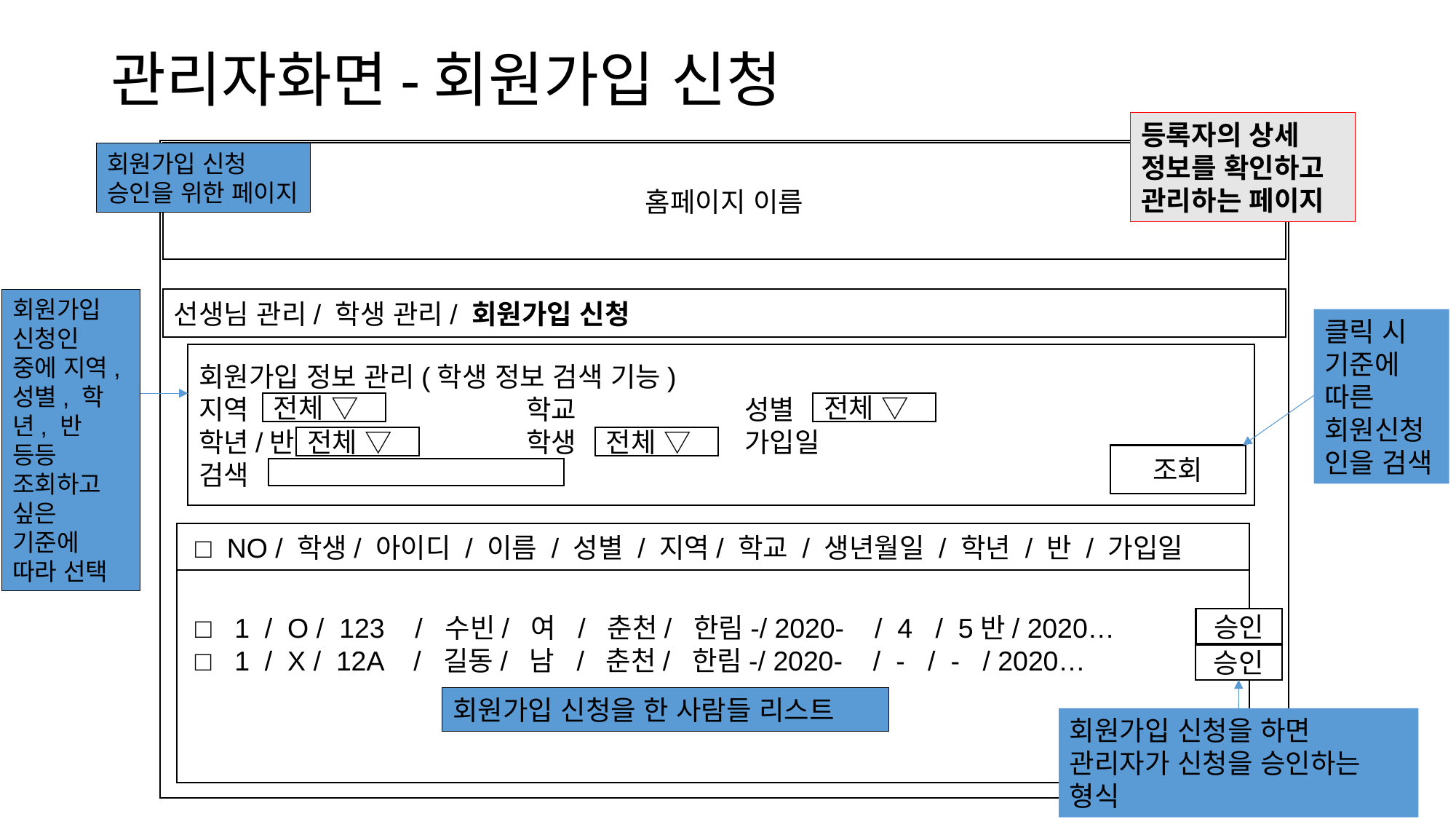

# 관리자화면-회원가입 신청
등록자의 상세 정보를 확인하고 관리하는 페이지

홈페이지 이름
회원가입 신청 승인을 위한 페이지
회원가입 신청인 중에 지역, 성별, 학년, 반 등등 조회하고 싶은 기준에 따라 선택
선생님 관리/ 학생 관리/ 회원가입 신청
클릭 시 기준에 따른 회원신청인을 검색
회원가입 정보 관리(학생 정보 검색 기능)
지역			학교		성별
학년/반			학생		가입일
검색
전체 ▽
전체 ▽
전체 ▽
전체 ▽

조회
 □  NO / 학생/ 아이디 / 이름 / 성별 / 지역/ 학교 / 생년월일 / 학년 / 반 / 가입일
 □   1  /  O /  123    /  수빈/  여  /  춘천/  한림-/ 2020-    /  4   /  5반/ 2020…
 □   1  /  X /  12A    /  길동/  남  /  춘천/  한림-/ 2020-    /  -   /  -   / 2020…

승인
승인
회원가입 신청을 한 사람들 리스트
회원가입 신청을 하면 관리자가 신청을 승인하는 형식